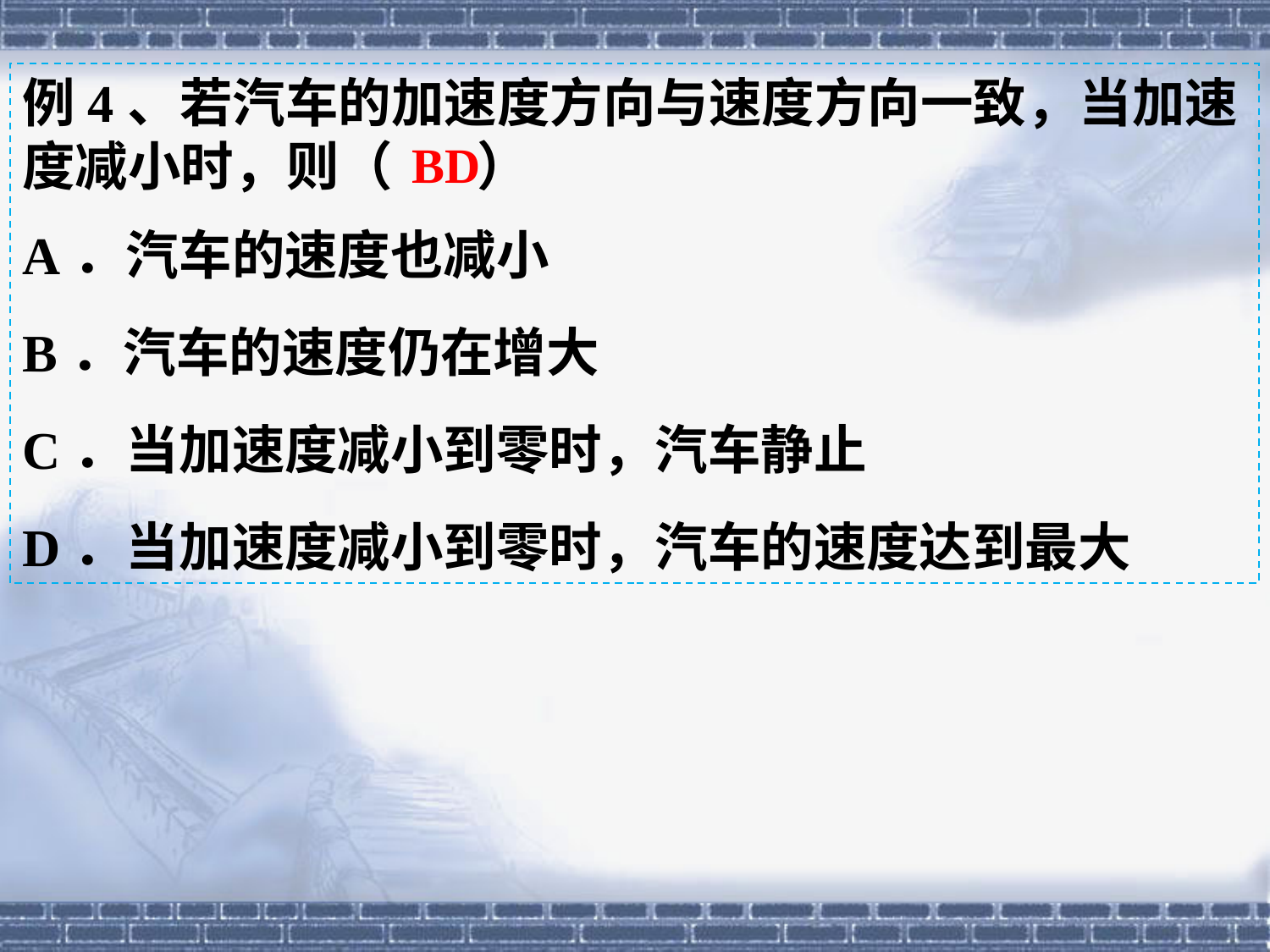

例4、若汽车的加速度方向与速度方向一致，当加速度减小时，则（       ）

A．汽车的速度也减小

B．汽车的速度仍在增大

C．当加速度减小到零时，汽车静止

D．当加速度减小到零时，汽车的速度达到最大
BD